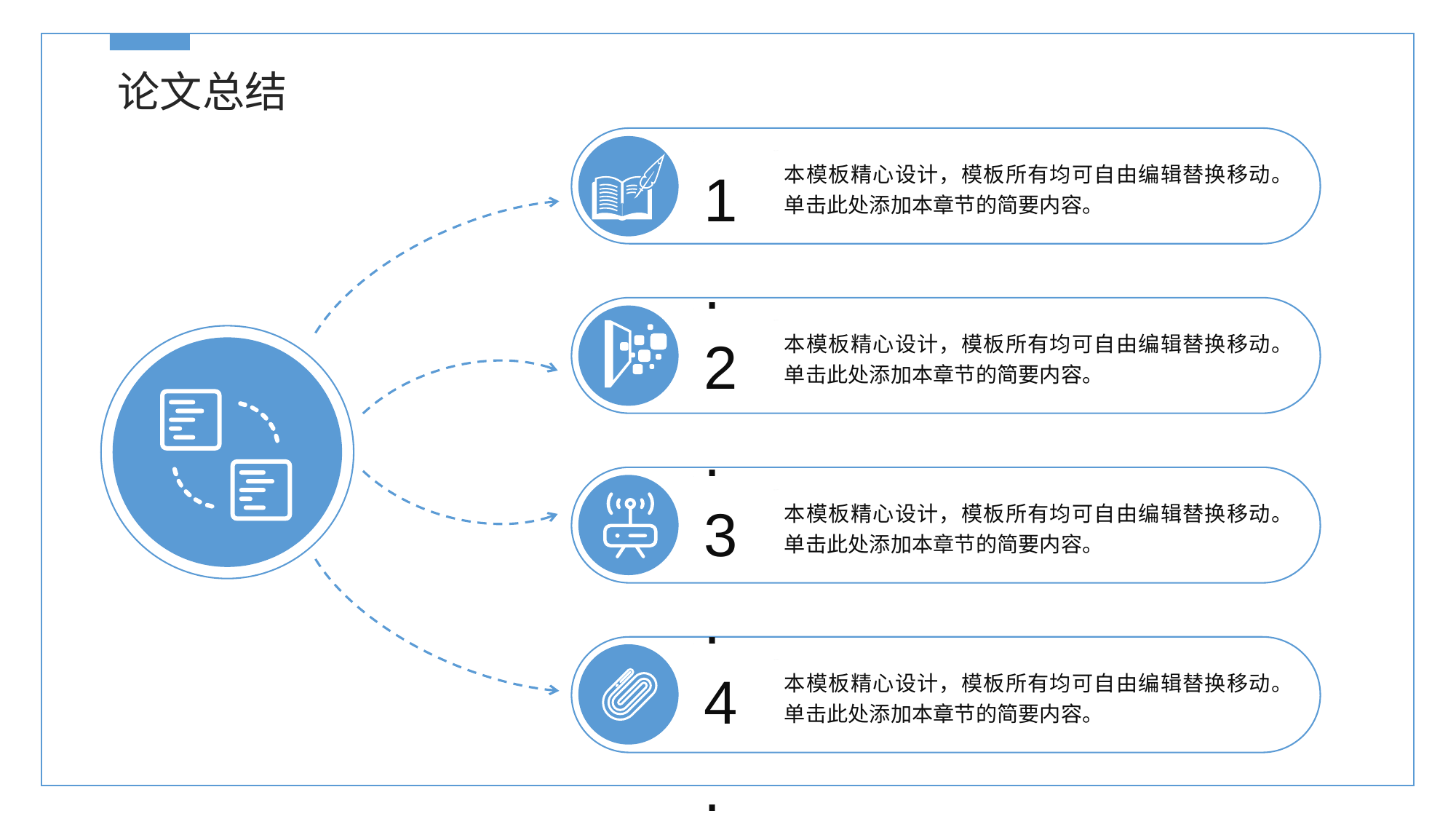

论文总结

1.
本模板精心设计，模板所有均可自由编辑替换移动。单击此处添加本章节的简要内容。

2.

本模板精心设计，模板所有均可自由编辑替换移动。单击此处添加本章节的简要内容。

3.
本模板精心设计，模板所有均可自由编辑替换移动。单击此处添加本章节的简要内容。

4.

本模板精心设计，模板所有均可自由编辑替换移动。单击此处添加本章节的简要内容。